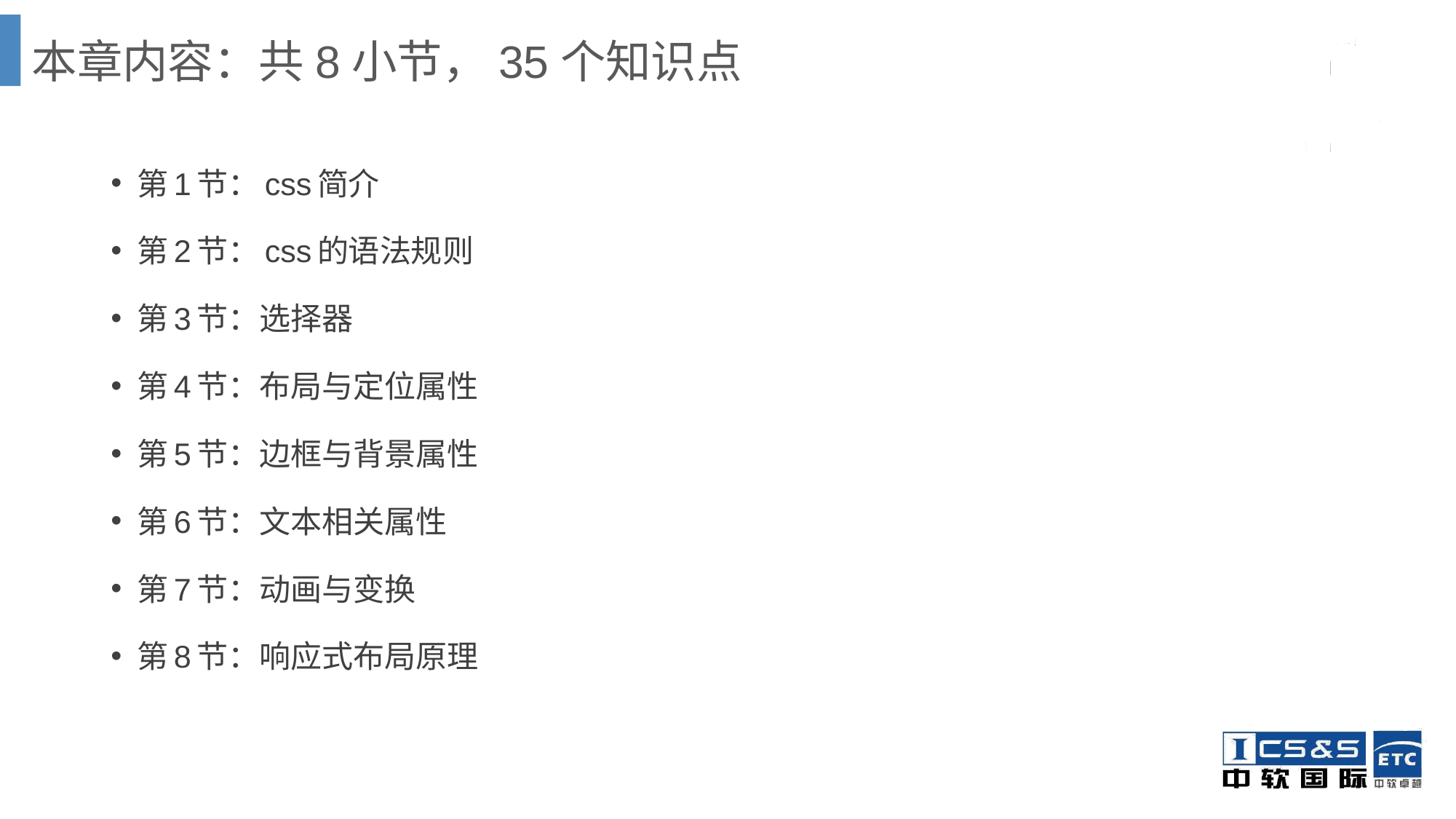

# 本章内容：共8小节，35个知识点
第1节：css简介
第2节：css的语法规则
第3节：选择器
第4节：布局与定位属性
第5节：边框与背景属性
第6节：文本相关属性
第7节：动画与变换
第8节：响应式布局原理